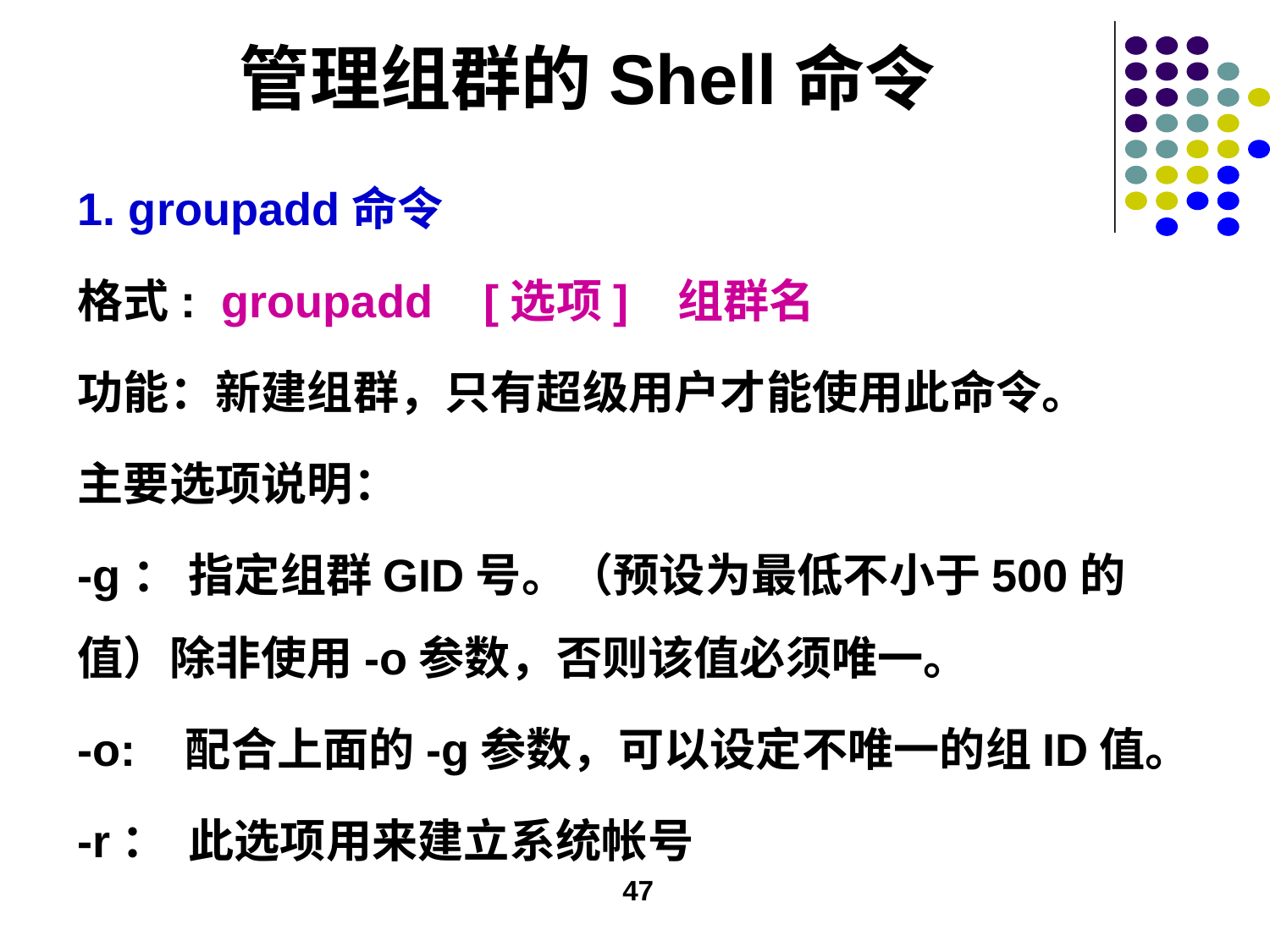

# 管理组群的Shell命令
1. groupadd命令
格式:  groupadd    [选项]   组群名
功能：新建组群，只有超级用户才能使用此命令。
主要选项说明：
-g： 指定组群GID号。（预设为最低不小于500的值）除非使用-o参数，否则该值必须唯一。
-o:   配合上面的-g参数，可以设定不唯一的组ID值。
-r：  此选项用来建立系统帐号
47